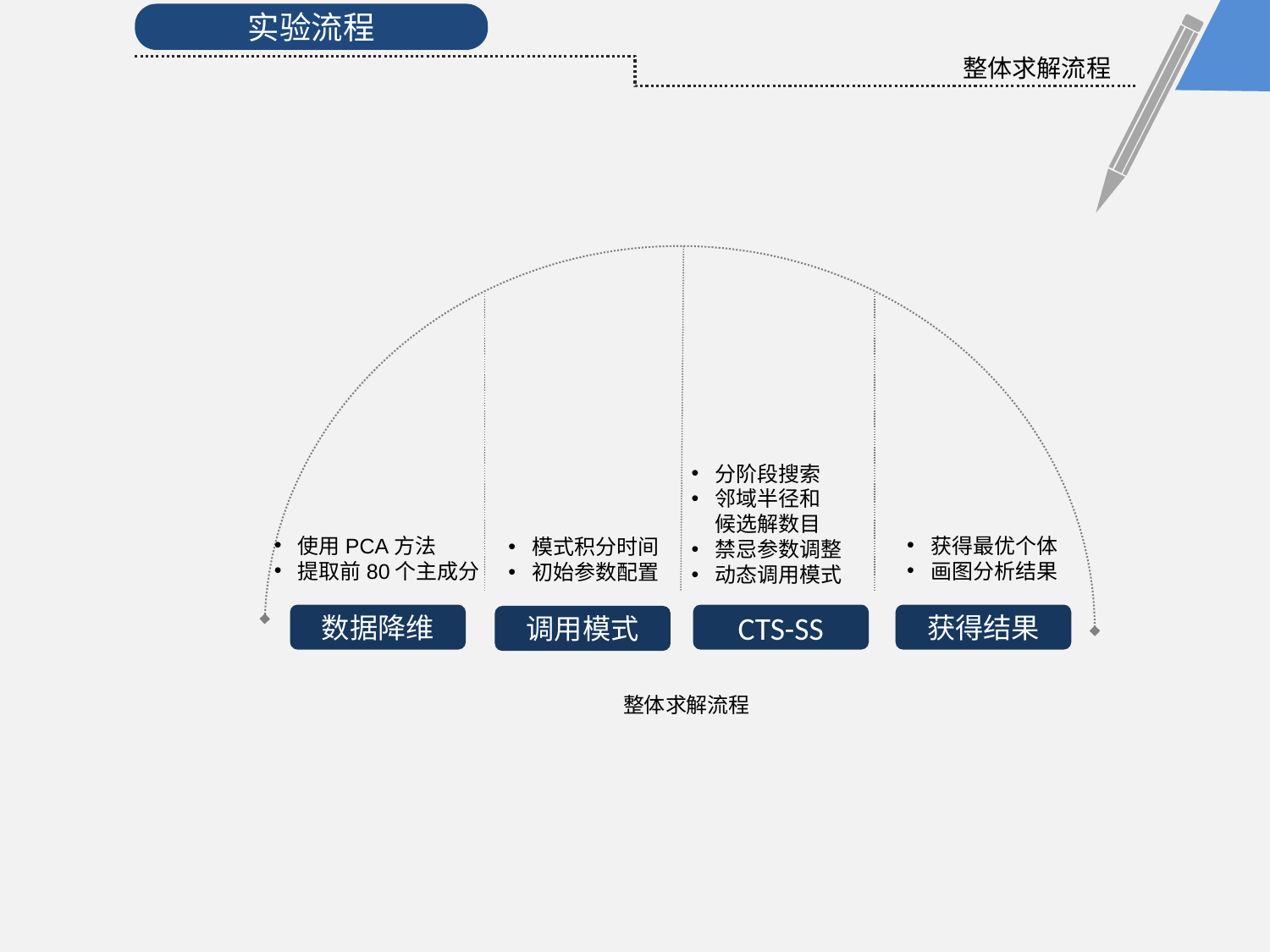

实验流程

整体求解流程

分阶段搜索
邻域半径和
    候选解数目
禁忌参数调整
动态调用模式
获得最优个体
画图分析结果
使用PCA方法
提取前80个主成分
模式积分时间
初始参数配置
数据降维
CTS-SS
获得结果
调用模式
整体求解流程